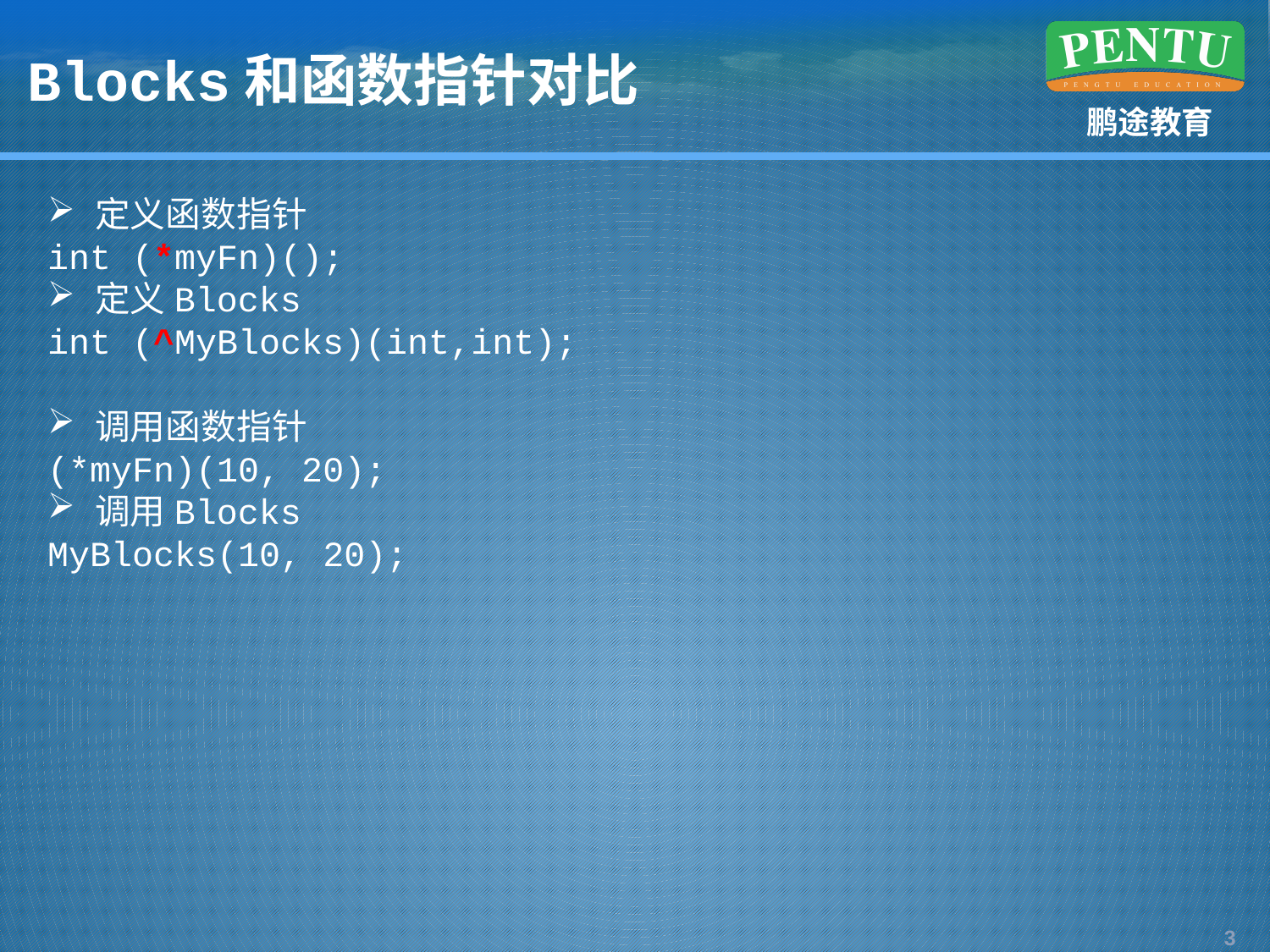

# Blocks和函数指针对比
定义函数指针
int (*myFn)();
定义Blocks
int (^MyBlocks)(int,int);

调用函数指针
(*myFn)(10, 20);
调用Blocks
MyBlocks(10, 20);
3